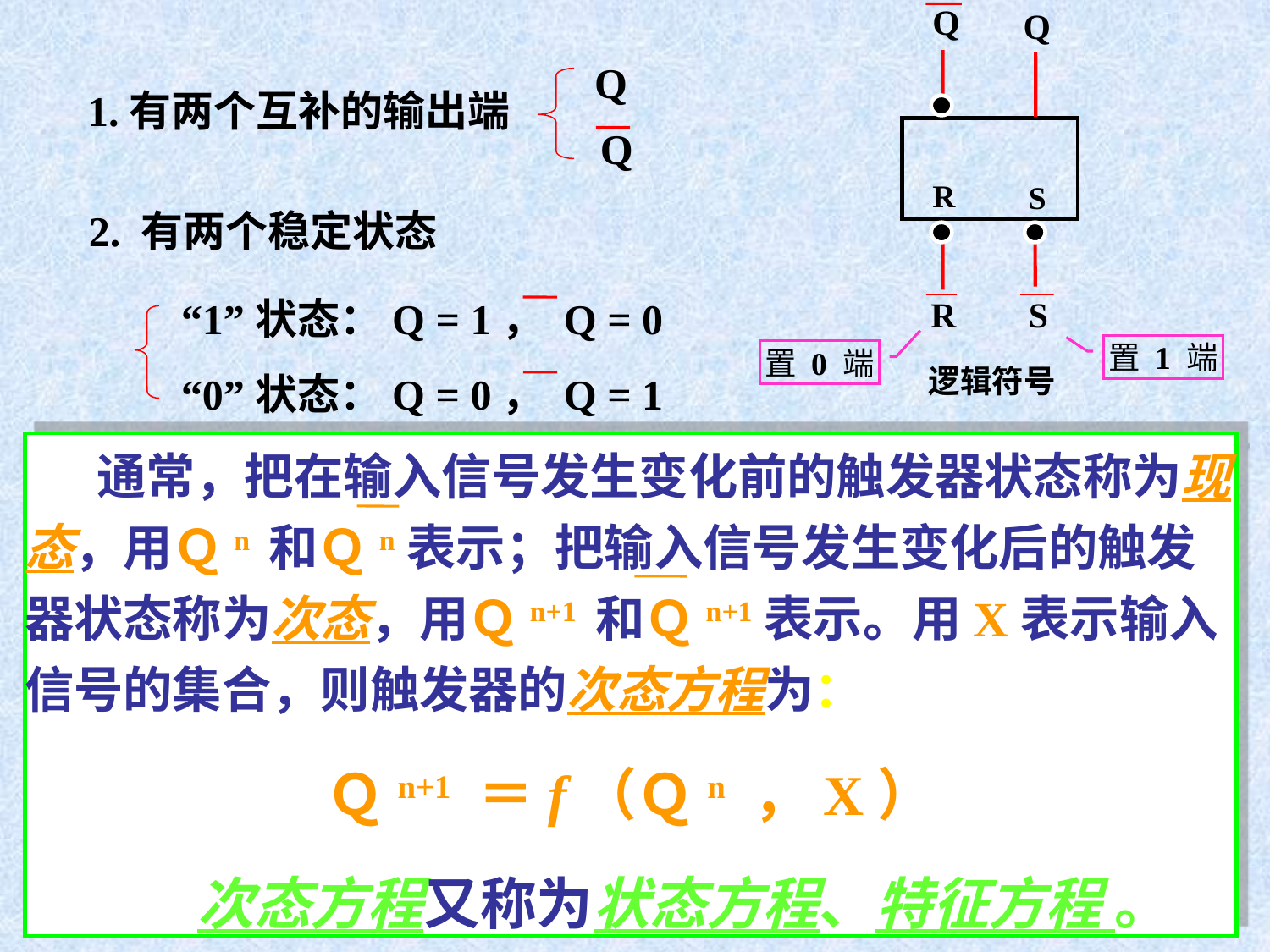

Q

Q

R
S

R
S

逻辑符号
Q

1.有两个互补的输出端
Q

2. 有两个稳定状态
“1”状态：Q = 1， Q = 0

“0”状态：Q = 0， Q = 1

置 1 端
置 0 端
　  通常，把在输入信号发生变化前的触发器状态称为现态，用Ｑn 和Ｑn表示；把输入信号发生变化后的触发器状态称为次态，用Ｑn+1 和Ｑn+1表示。用X表示输入信号的集合，则触发器的次态方程为：
Ｑn+1 ＝f（Ｑn ，X）
　           次态方程又称为状态方程、特征方程 。

3.  在输入信号的作用下，双稳态触发器可以
     从一个稳定状态转换到另一个稳定状态。